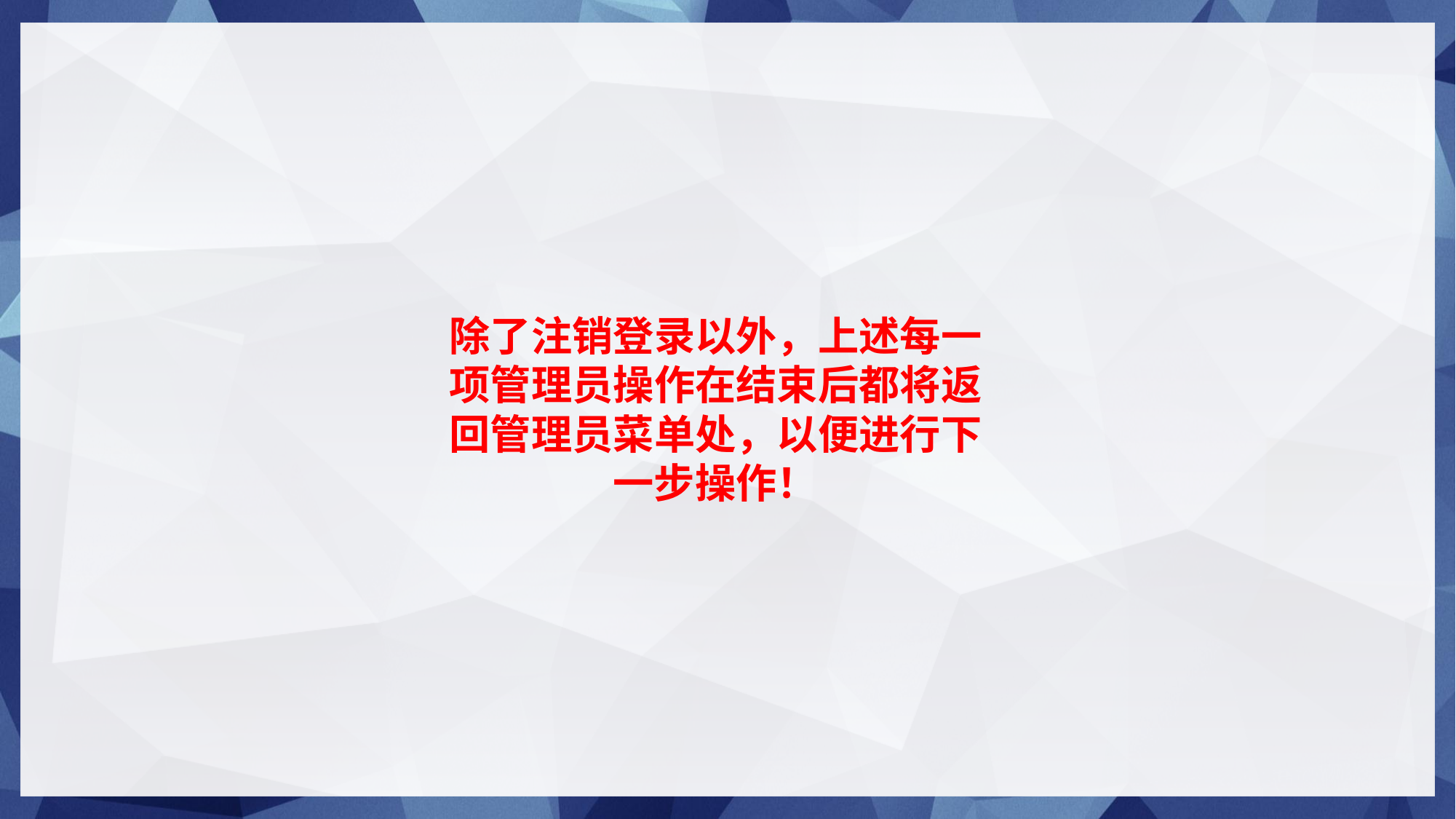

除了注销登录以外，上述每一项管理员操作在结束后都将返回管理员菜单处，以便进行下一步操作！